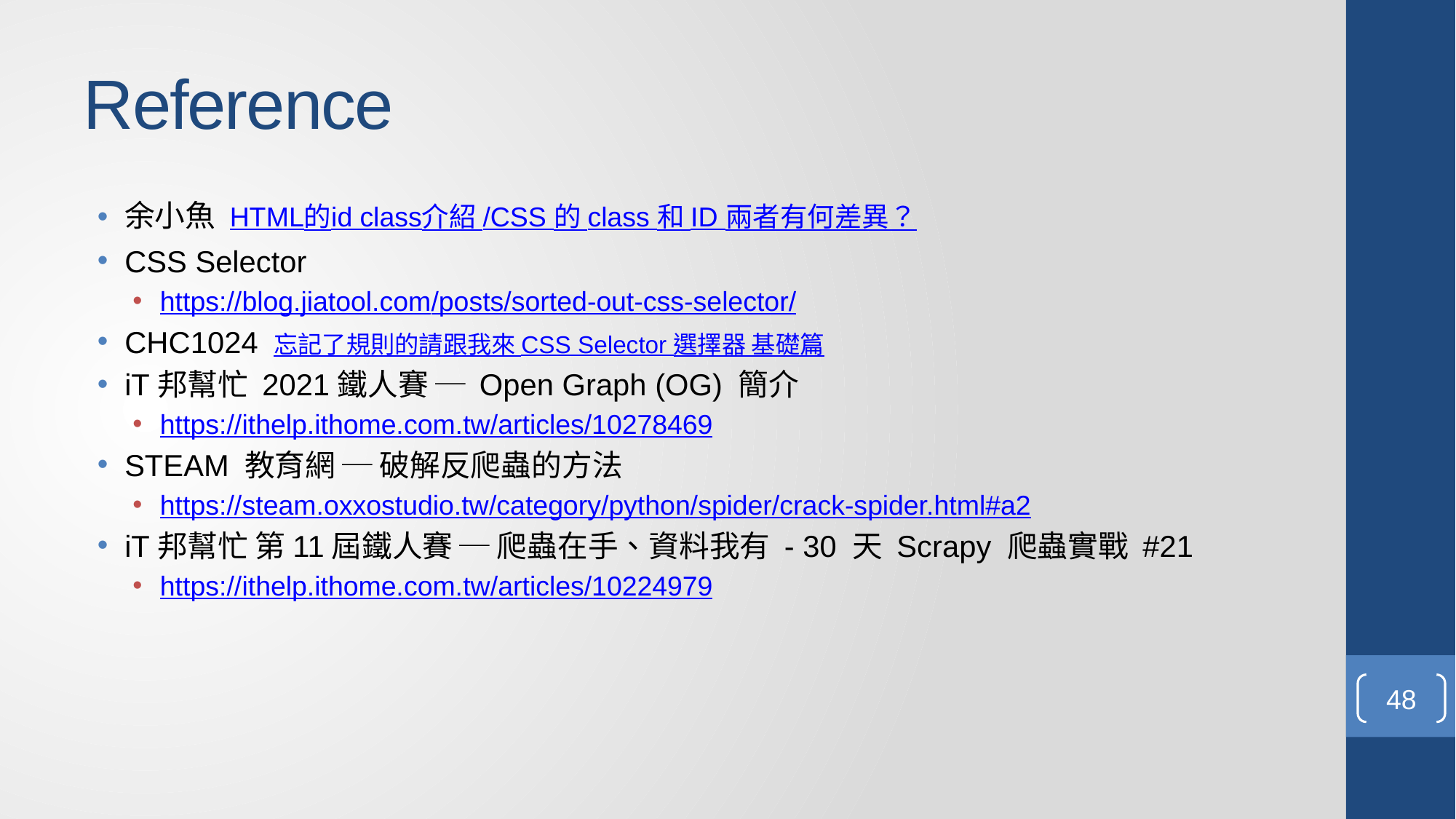

# Reference
余小魚 HTML的id class介紹 /CSS 的 class 和 ID 兩者有何差異？
CSS Selector
https://blog.jiatool.com/posts/sorted-out-css-selector/
CHC1024 忘記了規則的請跟我來 CSS Selector 選擇器 基礎篇
iT邦幫忙 2021鐵人賽 ─ Open Graph (OG) 簡介
https://ithelp.ithome.com.tw/articles/10278469
STEAM 教育網 ─ 破解反爬蟲的方法
https://steam.oxxostudio.tw/category/python/spider/crack-spider.html#a2
iT邦幫忙 第11屆鐵人賽 ─ 爬蟲在手、資料我有 - 30 天 Scrapy 爬蟲實戰 #21
https://ithelp.ithome.com.tw/articles/10224979
48